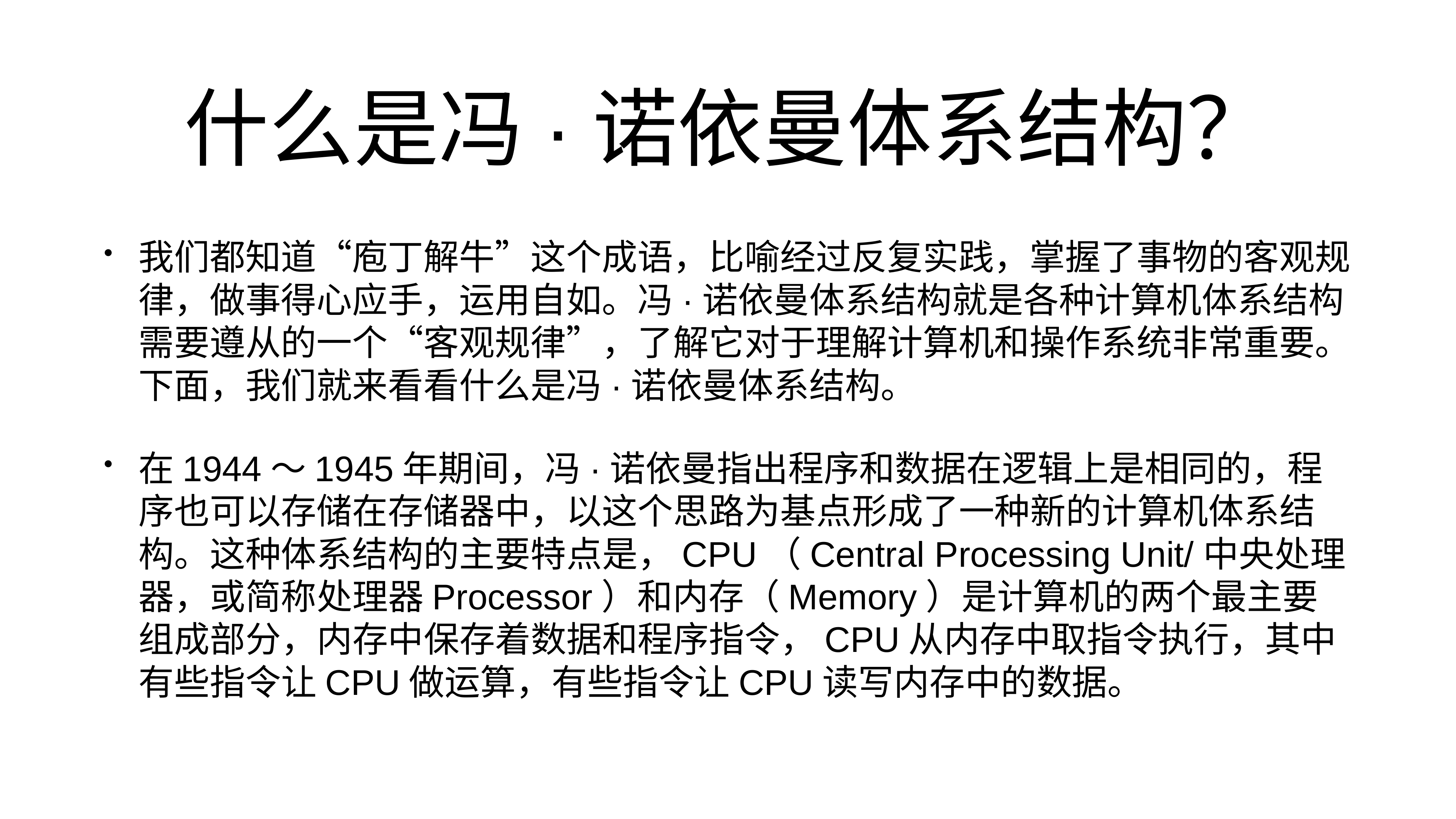

# 什么是冯·诺依曼体系结构？
我们都知道“庖丁解牛”这个成语，比喻经过反复实践，掌握了事物的客观规律，做事得心应手，运用自如。冯·诺依曼体系结构就是各种计算机体系结构需要遵从的一个“客观规律”，了解它对于理解计算机和操作系统非常重要。下面，我们就来看看什么是冯·诺依曼体系结构。
在1944～1945年期间，冯·诺依曼指出程序和数据在逻辑上是相同的，程序也可以存储在存储器中，以这个思路为基点形成了一种新的计算机体系结构。这种体系结构的主要特点是，CPU（Central Processing Unit/中央处理器，或简称处理器Processor）和内存（Memory）是计算机的两个最主要组成部分，内存中保存着数据和程序指令，CPU从内存中取指令执行，其中有些指令让CPU做运算，有些指令让CPU读写内存中的数据。